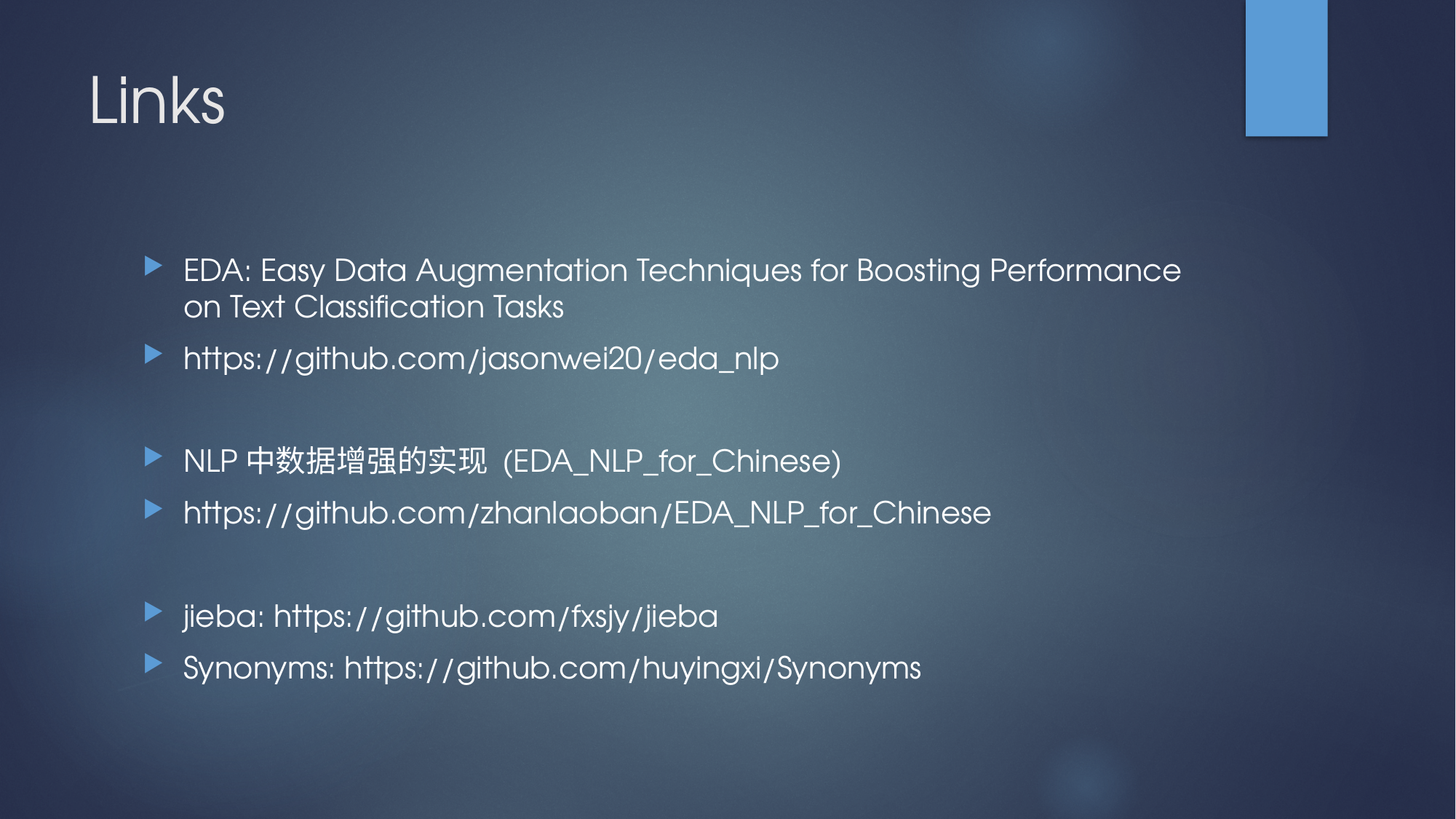

# Links
EDA: Easy Data Augmentation Techniques for Boosting Performance on Text Classification Tasks
https://github.com/jasonwei20/eda_nlp

NLP中数据增强的实现 (EDA_NLP_for_Chinese)
https://github.com/zhanlaoban/EDA_NLP_for_Chinese

jieba: https://github.com/fxsjy/jieba
Synonyms: https://github.com/huyingxi/Synonyms